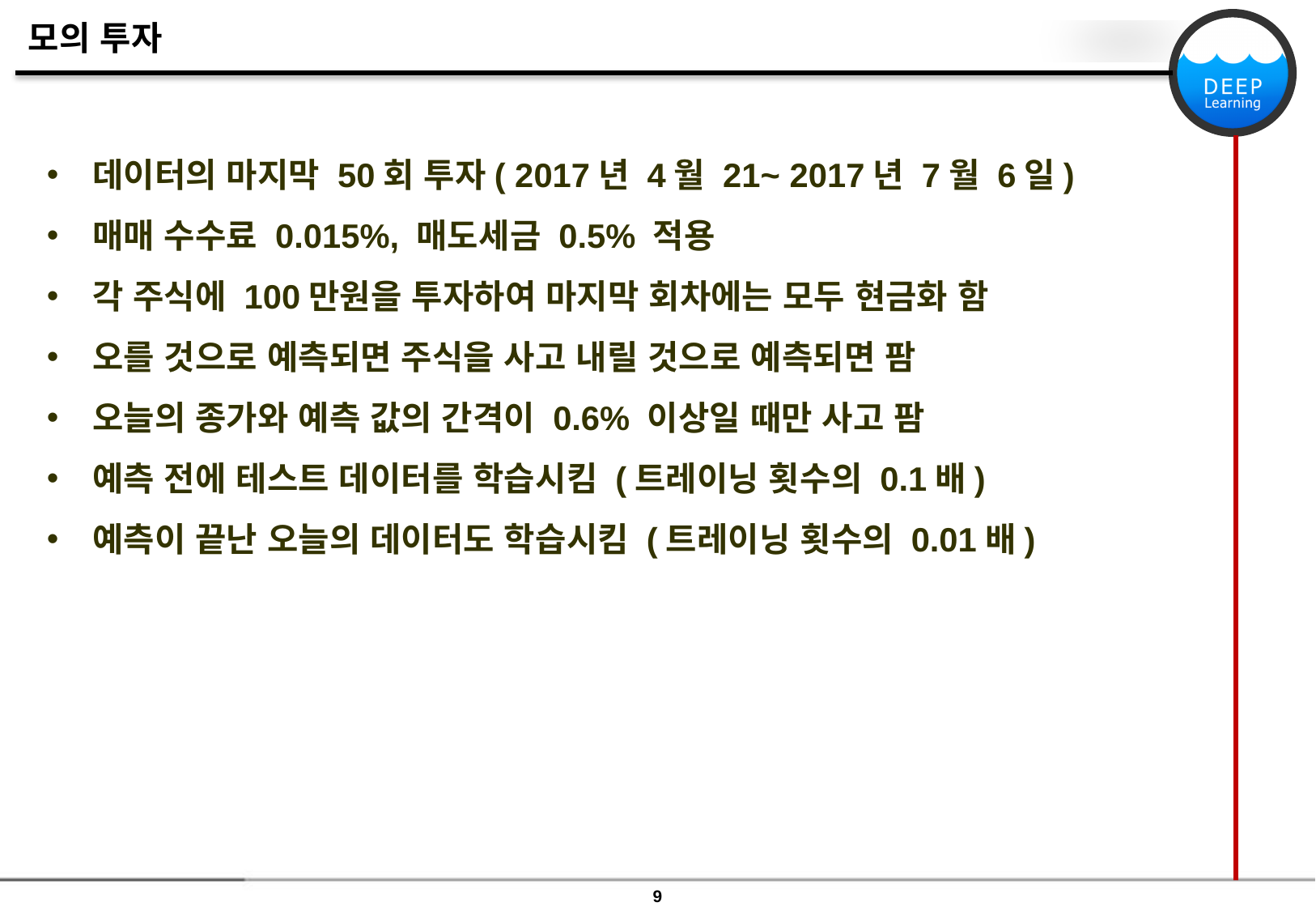

# 모의 투자
데이터의 마지막 50회 투자( 2017년 4월 21~ 2017년 7월 6일)
매매 수수료 0.015%, 매도세금 0.5% 적용
각 주식에 100만원을 투자하여 마지막 회차에는 모두 현금화 함
오를 것으로 예측되면 주식을 사고 내릴 것으로 예측되면 팜
오늘의 종가와 예측 값의 간격이 0.6% 이상일 때만 사고 팜
예측 전에 테스트 데이터를 학습시킴 (트레이닝 횟수의 0.1배)
예측이 끝난 오늘의 데이터도 학습시킴 (트레이닝 횟수의 0.01배)